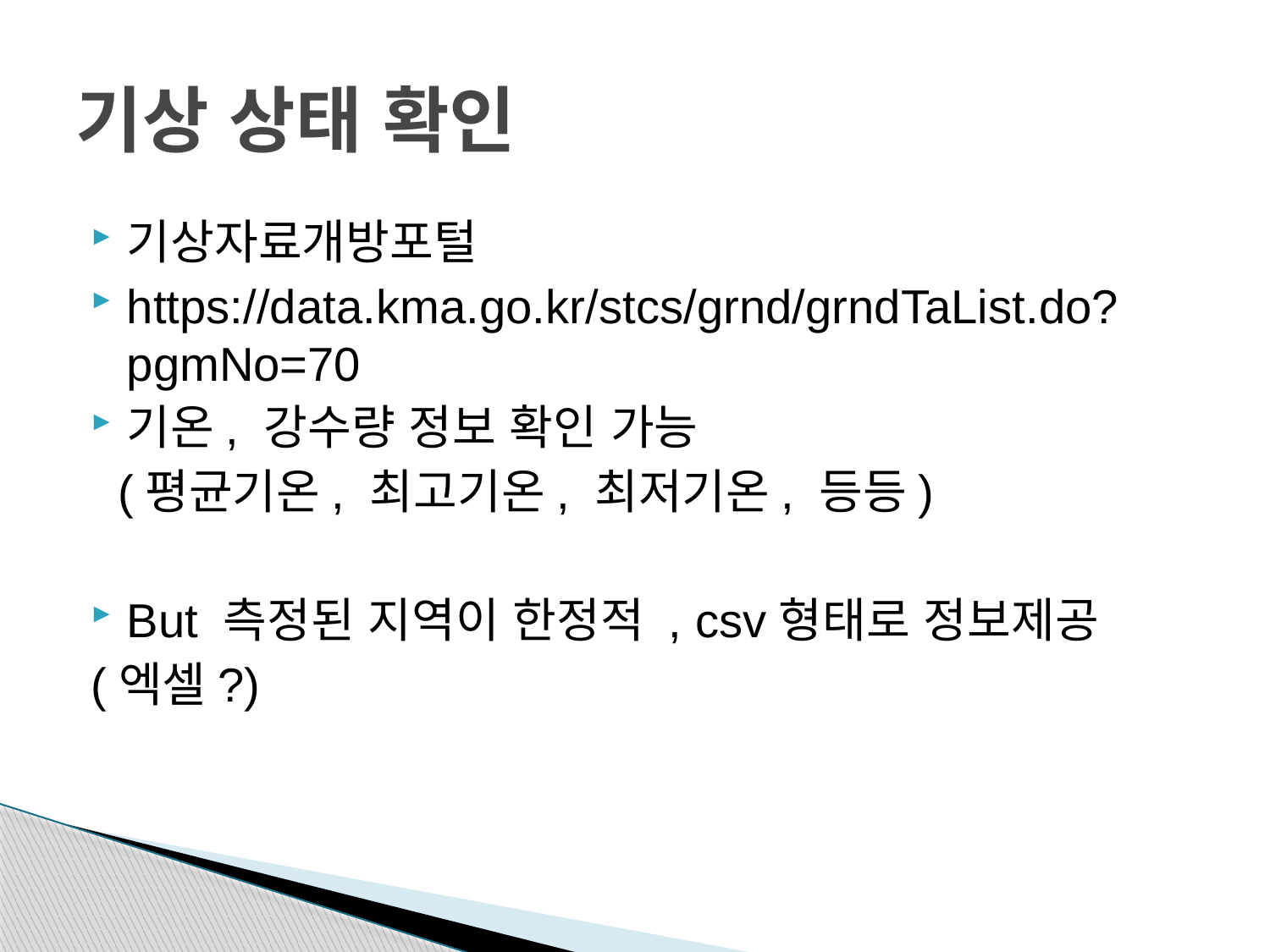

# 기상 상태 확인
기상자료개방포털
https://data.kma.go.kr/stcs/grnd/grndTaList.do?pgmNo=70
기온, 강수량 정보 확인 가능
  (평균기온, 최고기온, 최저기온, 등등)

But 측정된 지역이 한정적 , csv형태로 정보제공
(엑셀?)